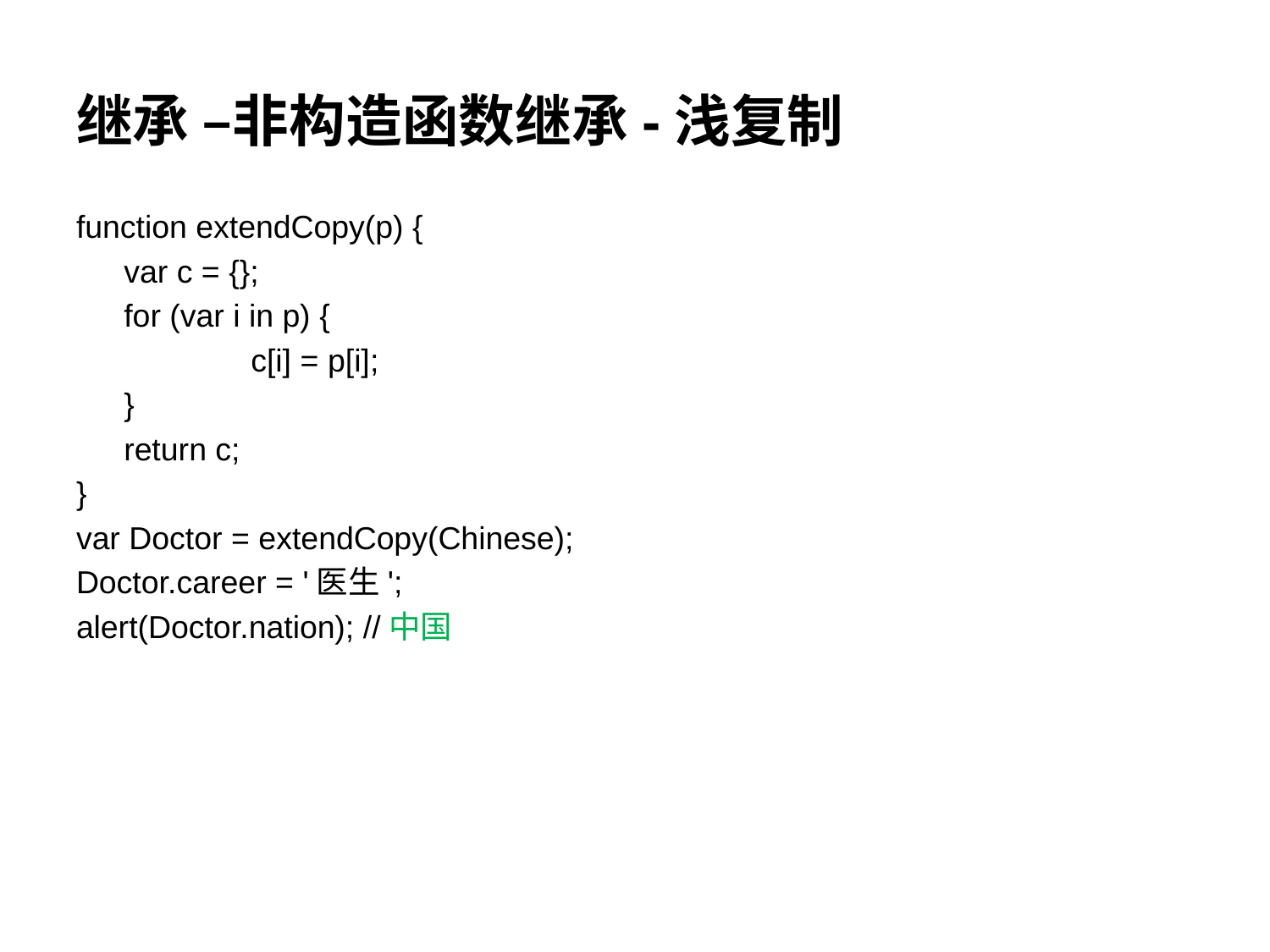

继承 –非构造函数继承-浅复制

function extendCopy(p) {
	var c = {};
	for (var i in p) {
		c[i] = p[i];
	}
	return c;
}
var Doctor = extendCopy(Chinese);
Doctor.career = '医生';
alert(Doctor.nation); //中国